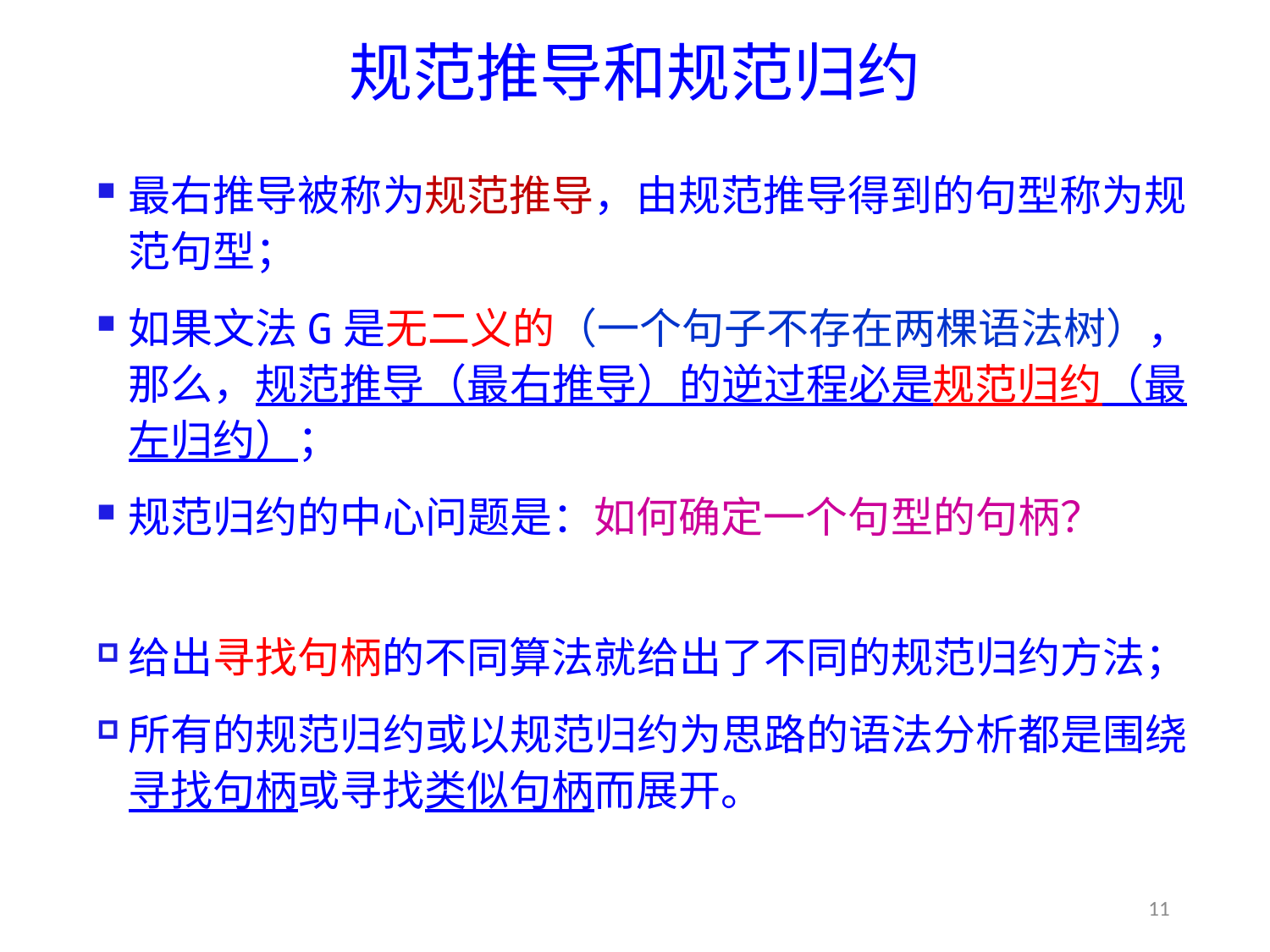

# 规范推导和规范归约
最右推导被称为规范推导，由规范推导得到的句型称为规范句型；
如果文法G是无二义的（一个句子不存在两棵语法树），那么，规范推导（最右推导）的逆过程必是规范归约（最左归约）；
规范归约的中心问题是：如何确定一个句型的句柄？
给出寻找句柄的不同算法就给出了不同的规范归约方法；
所有的规范归约或以规范归约为思路的语法分析都是围绕寻找句柄或寻找类似句柄而展开。
11